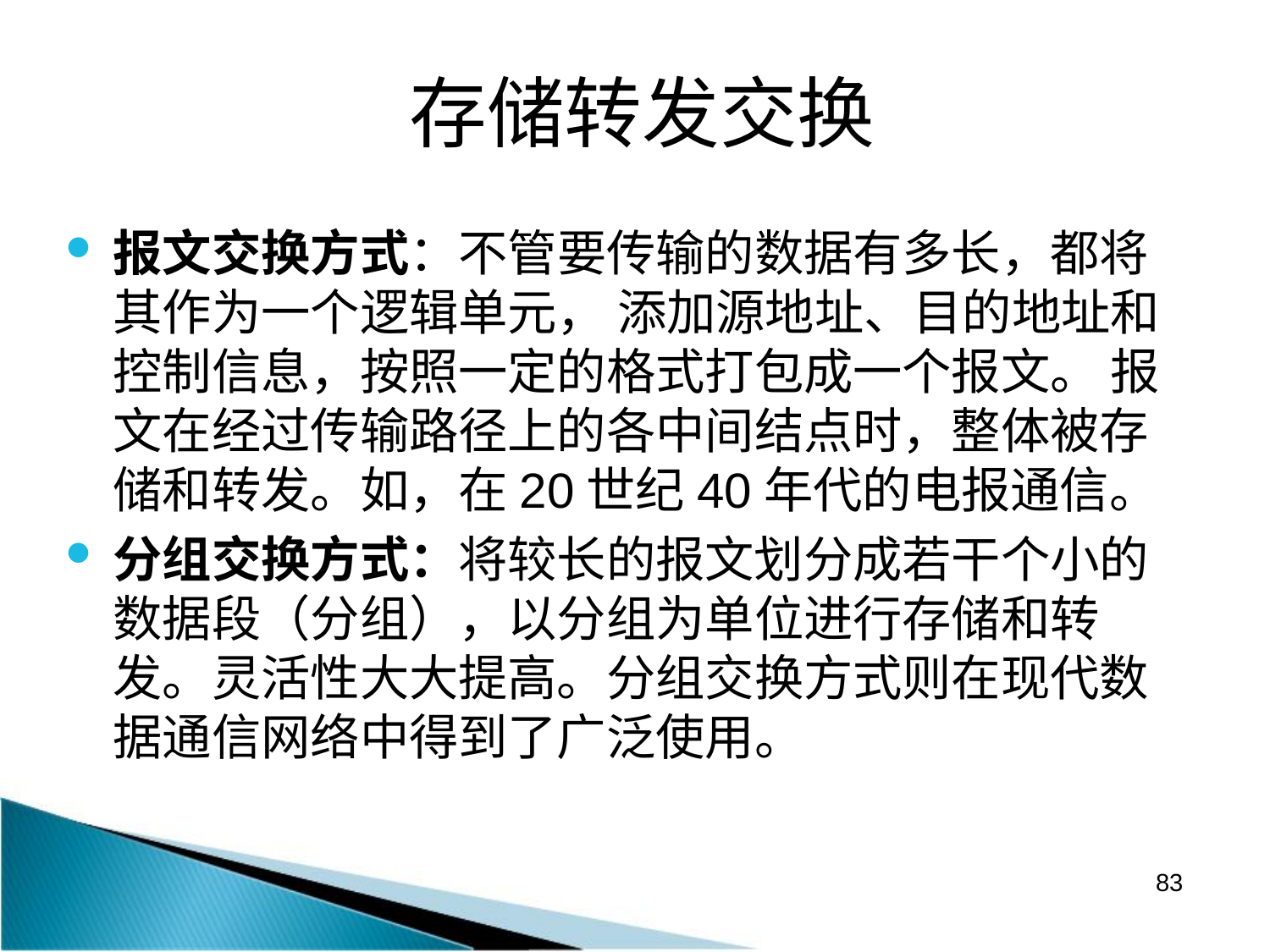

# 存储转发交换
报文交换方式：不管要传输的数据有多长，都将其作为一个逻辑单元， 添加源地址、目的地址和控制信息，按照一定的格式打包成一个报文。 报文在经过传输路径上的各中间结点时，整体被存储和转发。如，在20世纪40年代的电报通信。
分组交换方式：将较长的报文划分成若干个小的数据段（分组），以分组为单位进行存储和转发。灵活性大大提高。分组交换方式则在现代数据通信网络中得到了广泛使用。
83